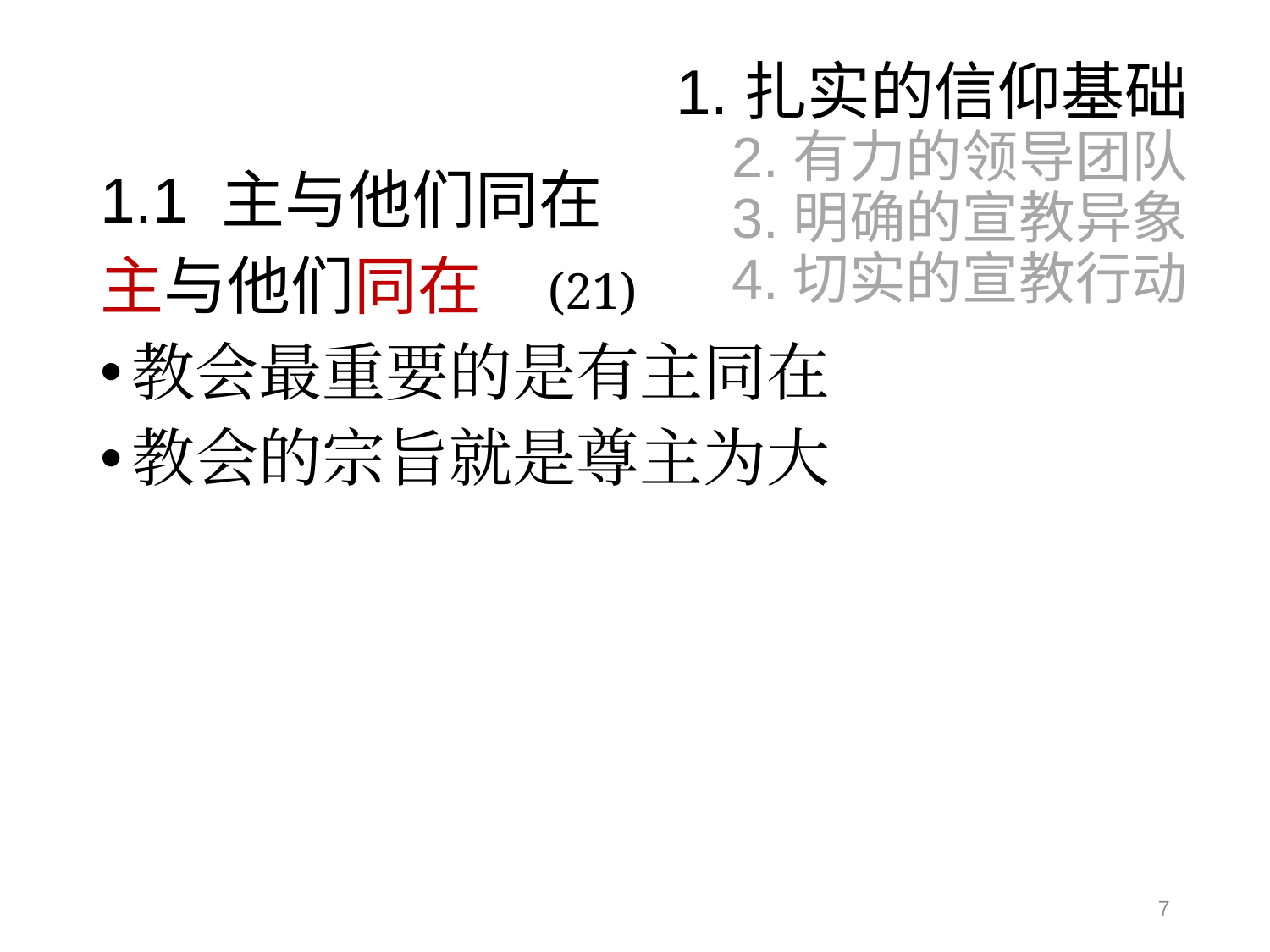

# 1.扎实的信仰基础 2.有力的领导团队 3.明确的宣教异象 4.切实的宣教行动
1.1 主与他们同在
主与他们同在    (21)
教会最重要的是有主同在
教会的宗旨就是尊主为大
7